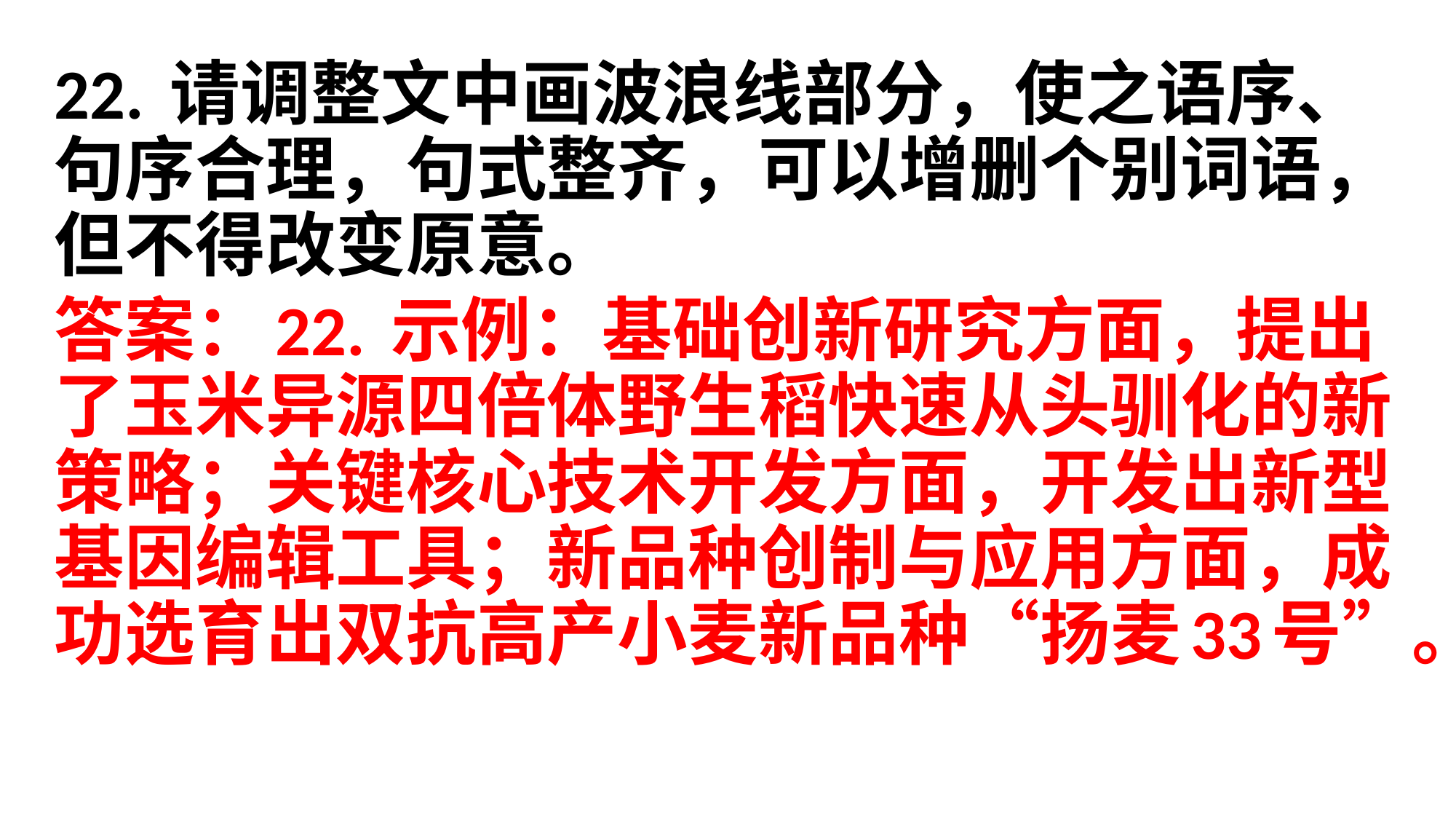

22. 请调整文中画波浪线部分，使之语序、句序合理，句式整齐，可以增删个别词语，但不得改变原意。
答案：22. 示例：基础创新研究方面，提出了玉米异源四倍体野生稻快速从头驯化的新策略；关键核心技术开发方面，开发出新型基因编辑工具；新品种创制与应用方面，成功选育出双抗高产小麦新品种“扬麦33号”。